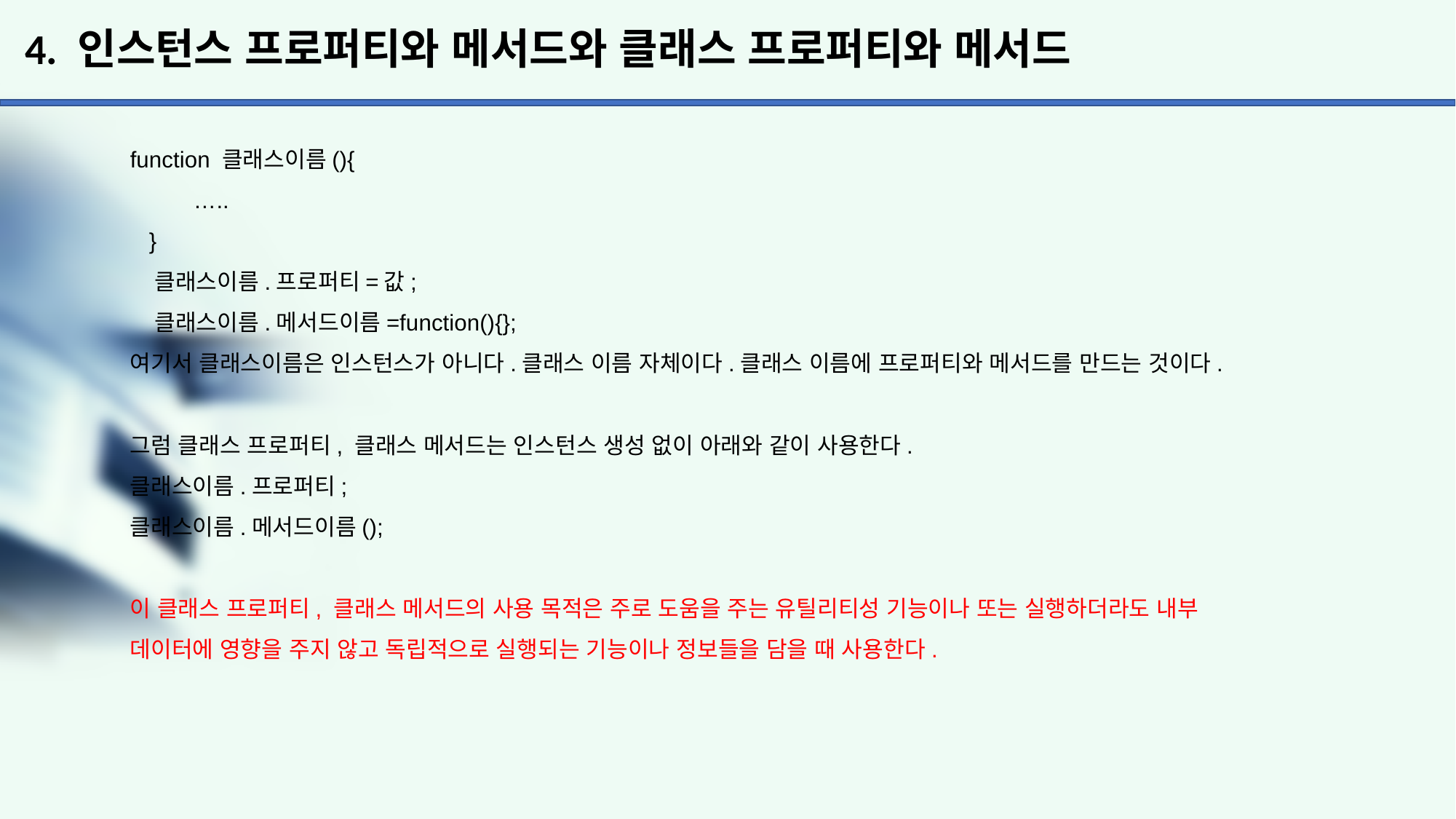

# 4. 인스턴스 프로퍼티와 메서드와 클래스 프로퍼티와 메서드
function 클래스이름(){
          …..
   }
   클래스이름.프로퍼티=값;
   클래스이름.메서드이름=function(){};
여기서 클래스이름은 인스턴스가 아니다.클래스 이름 자체이다.클래스 이름에 프로퍼티와 메서드를 만드는 것이다.

그럼 클래스 프로퍼티, 클래스 메서드는 인스턴스 생성 없이 아래와 같이 사용한다.
클래스이름.프로퍼티;
클래스이름.메서드이름();

이 클래스 프로퍼티, 클래스 메서드의 사용 목적은 주로 도움을 주는 유틸리티성 기능이나 또는 실행하더라도 내부
데이터에 영향을 주지 않고 독립적으로 실행되는 기능이나 정보들을 담을 때 사용한다.